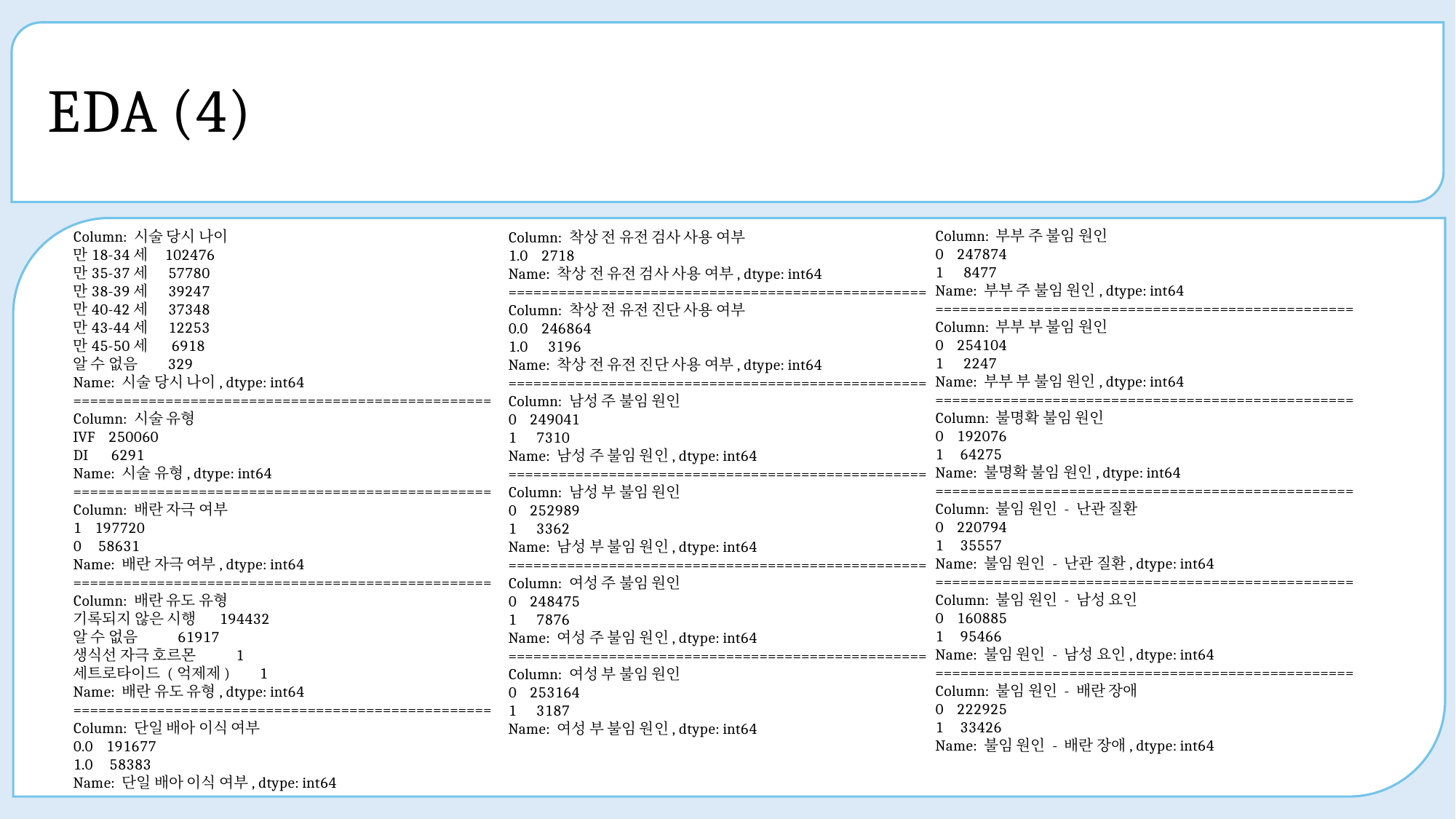

# EDA (4)

Column: 부부 주 불임 원인
0    247874
1      8477
Name: 부부 주 불임 원인, dtype: int64
==================================================
Column: 부부 부 불임 원인
0    254104
1      2247
Name: 부부 부 불임 원인, dtype: int64
==================================================
Column: 불명확 불임 원인
0    192076
1     64275
Name: 불명확 불임 원인, dtype: int64
==================================================
Column: 불임 원인 - 난관 질환
0    220794
1     35557
Name: 불임 원인 - 난관 질환, dtype: int64
==================================================
Column: 불임 원인 - 남성 요인
0    160885
1     95466
Name: 불임 원인 - 남성 요인, dtype: int64
==================================================
Column: 불임 원인 - 배란 장애
0    222925
1     33426
Name: 불임 원인 - 배란 장애, dtype: int64

Column: 시술 당시 나이
만18-34세    102476
만35-37세     57780
만38-39세     39247
만40-42세     37348
만43-44세     12253
만45-50세      6918
알 수 없음        329
Name: 시술 당시 나이, dtype: int64
==================================================
Column: 시술 유형
IVF    250060
DI       6291
Name: 시술 유형, dtype: int64
==================================================
Column: 배란 자극 여부
1    197720
0     58631
Name: 배란 자극 여부, dtype: int64
==================================================
Column: 배란 유도 유형
기록되지 않은 시행      194432
알 수 없음           61917
생식선 자극 호르몬           1
세트로타이드 (억제제)         1
Name: 배란 유도 유형, dtype: int64
==================================================
Column: 단일 배아 이식 여부
0.0    191677
1.0     58383
Name: 단일 배아 이식 여부, dtype: int64

Column: 착상 전 유전 검사 사용 여부
1.0    2718
Name: 착상 전 유전 검사 사용 여부, dtype: int64
==================================================
Column: 착상 전 유전 진단 사용 여부
0.0    246864
1.0      3196
Name: 착상 전 유전 진단 사용 여부, dtype: int64
==================================================
Column: 남성 주 불임 원인
0    249041
1      7310
Name: 남성 주 불임 원인, dtype: int64
==================================================
Column: 남성 부 불임 원인
0    252989
1      3362
Name: 남성 부 불임 원인, dtype: int64
==================================================
Column: 여성 주 불임 원인
0    248475
1      7876
Name: 여성 주 불임 원인, dtype: int64
==================================================
Column: 여성 부 불임 원인
0    253164
1      3187
Name: 여성 부 불임 원인, dtype: int64